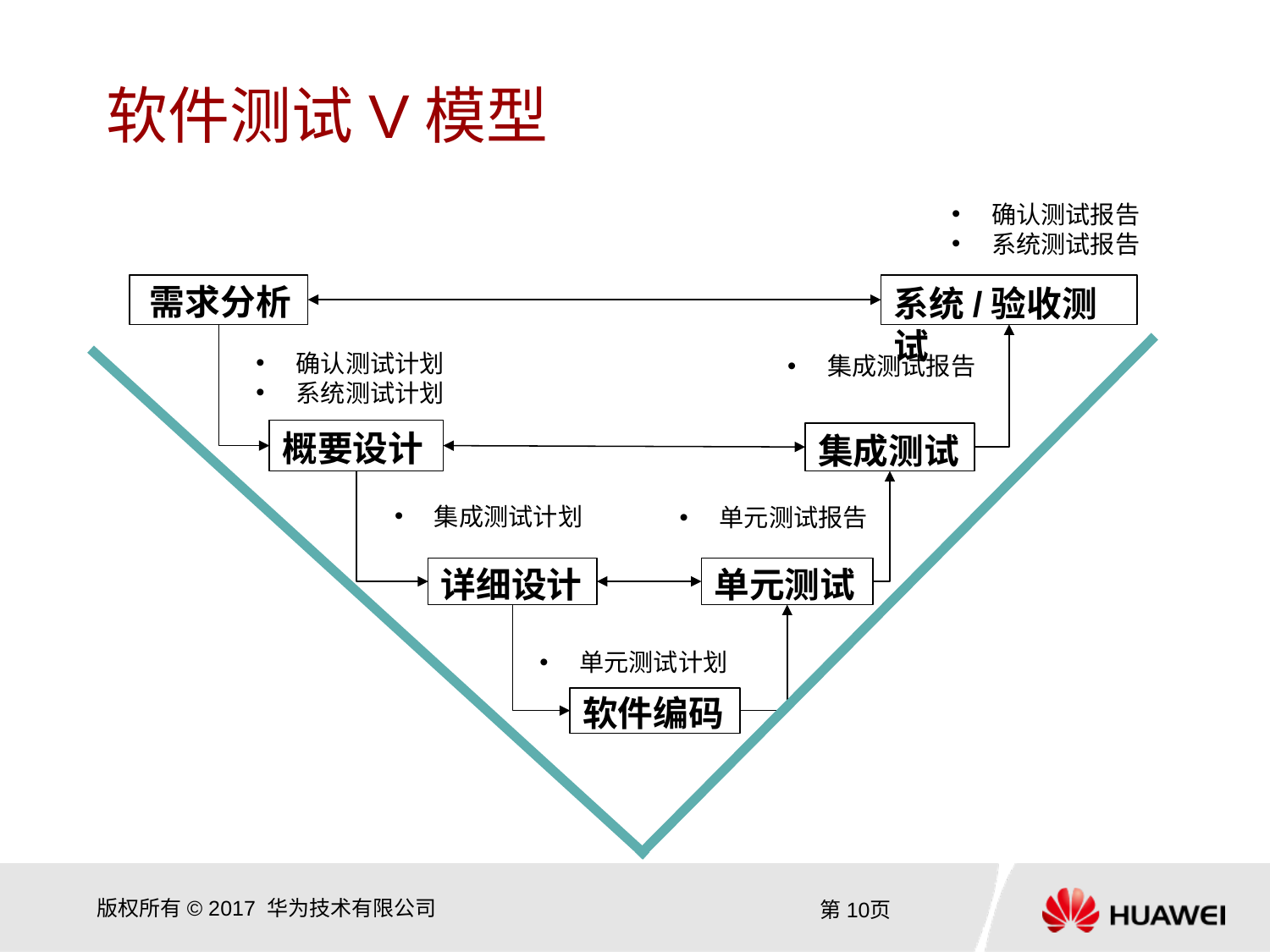

# 软件测试V模型
确认测试报告
系统测试报告
需求分析
系统/验收测试
确认测试计划
系统测试计划
集成测试报告
概要设计
集成测试
集成测试计划
单元测试报告
详细设计
单元测试
单元测试计划
软件编码